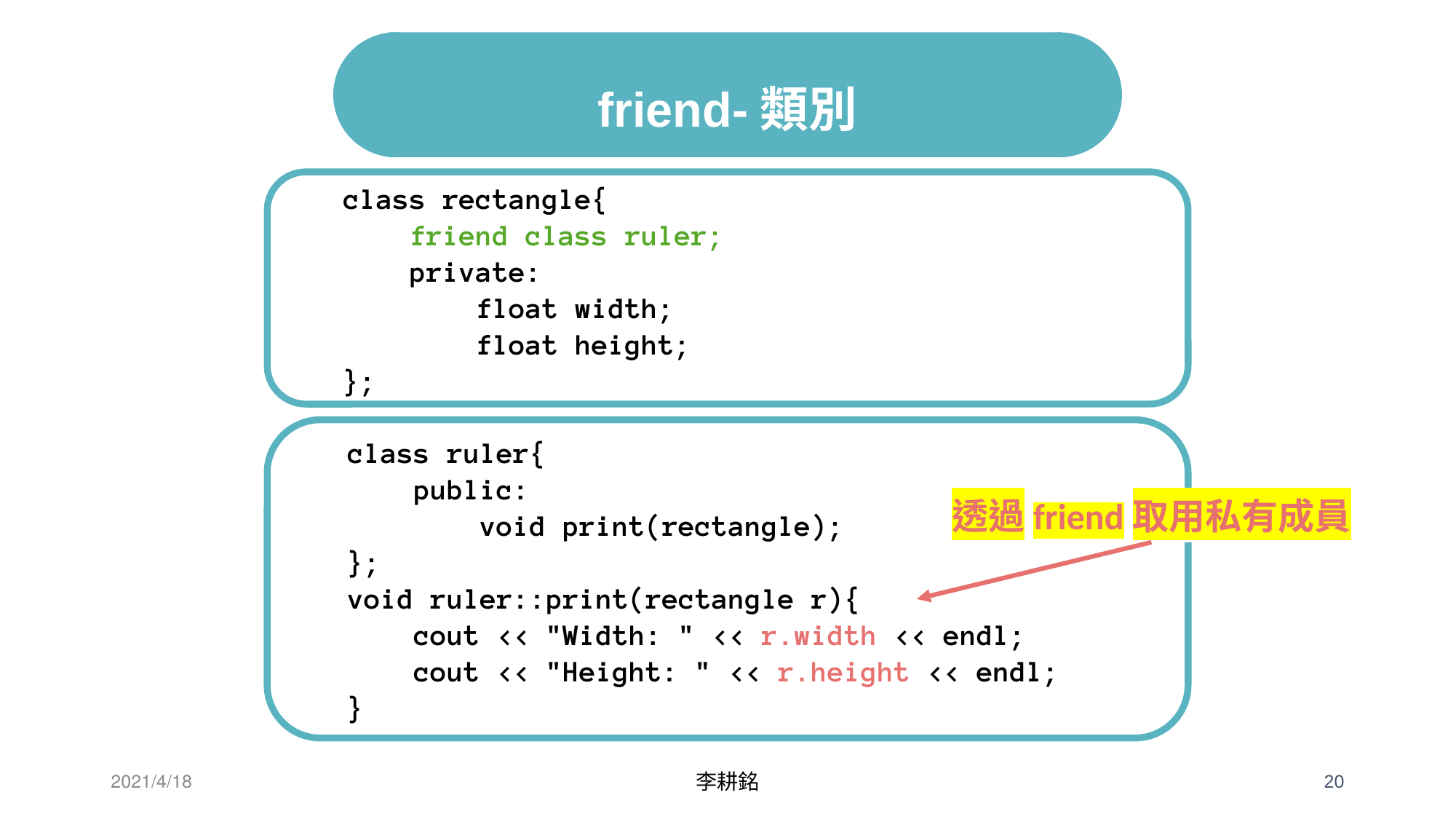

# friend-類別
class rectangle{
    friend class ruler;
    private:
        float width;
        float height;
};
class ruler{
    public:
        void print(rectangle);
};
void ruler::print(rectangle r){
    cout << "Width: " << r.width << endl;
    cout << "Height: " << r.height << endl;
}
透過friend取用私有成員
2021/4/18
李耕銘
 20